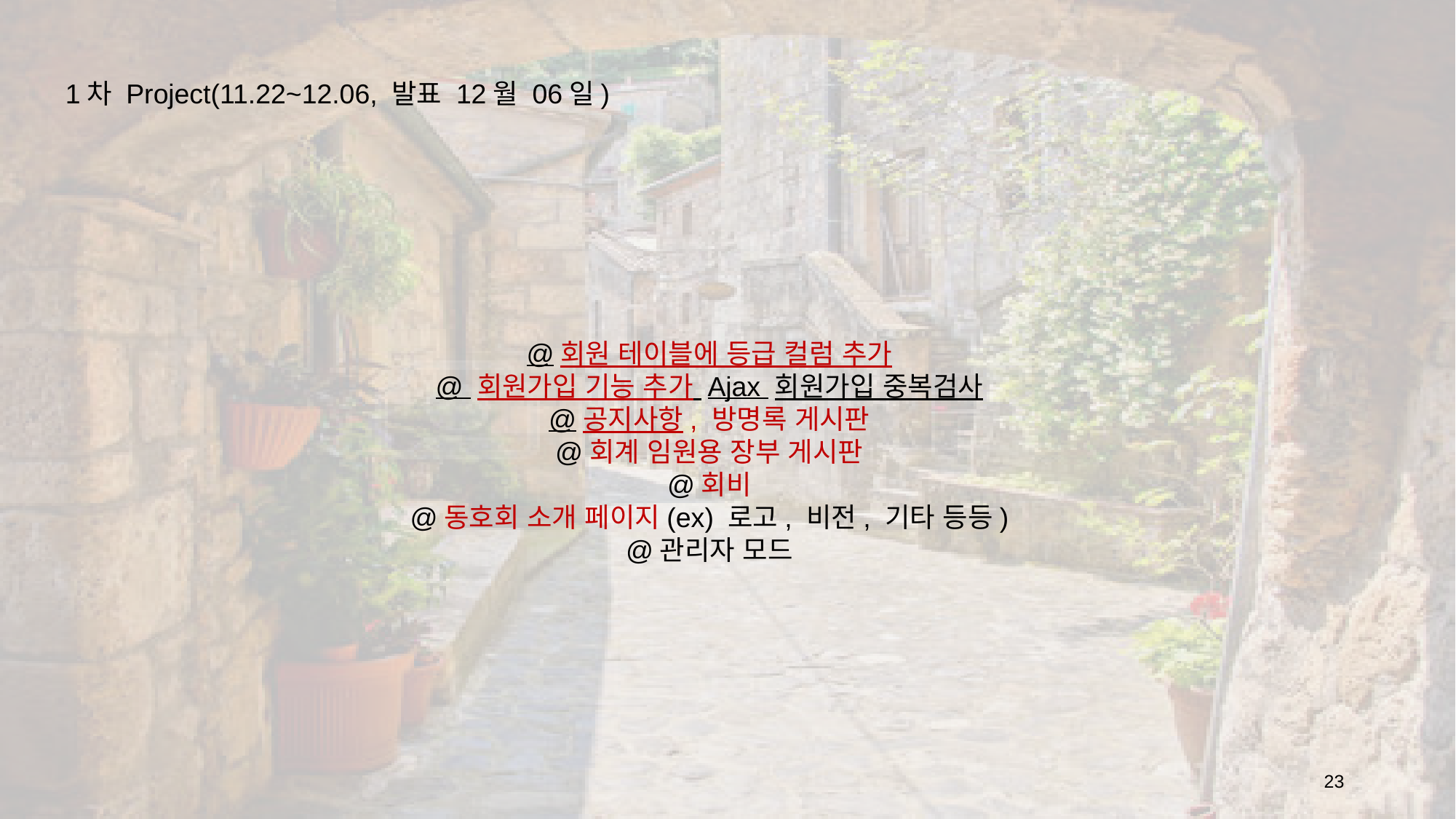

1차 Project(11.22~12.06, 발표 12월 06일)
@회원 테이블에 등급 컬럼 추가
@ 회원가입 기능 추가 Ajax 회원가입 중복검사
@공지사항, 방명록 게시판
@회계 임원용 장부 게시판
@회비
@동호회 소개 페이지(ex) 로고, 비전, 기타 등등)
@관리자 모드

23